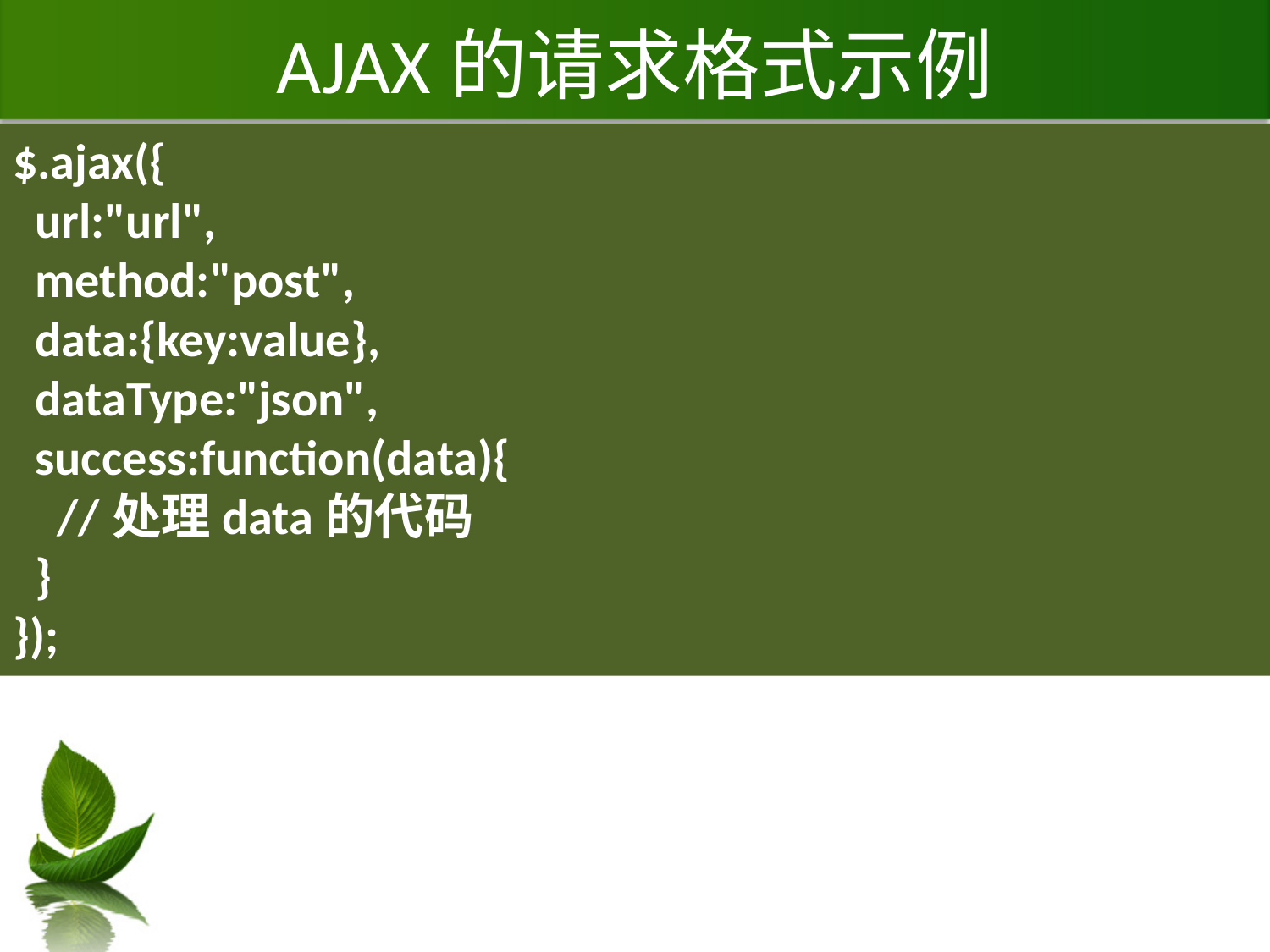

# AJAX的请求格式示例
$.ajax({
  url:"url",
  method:"post",
  data:{key:value},
  dataType:"json",
  success:function(data){
    //处理data的代码
  }
});